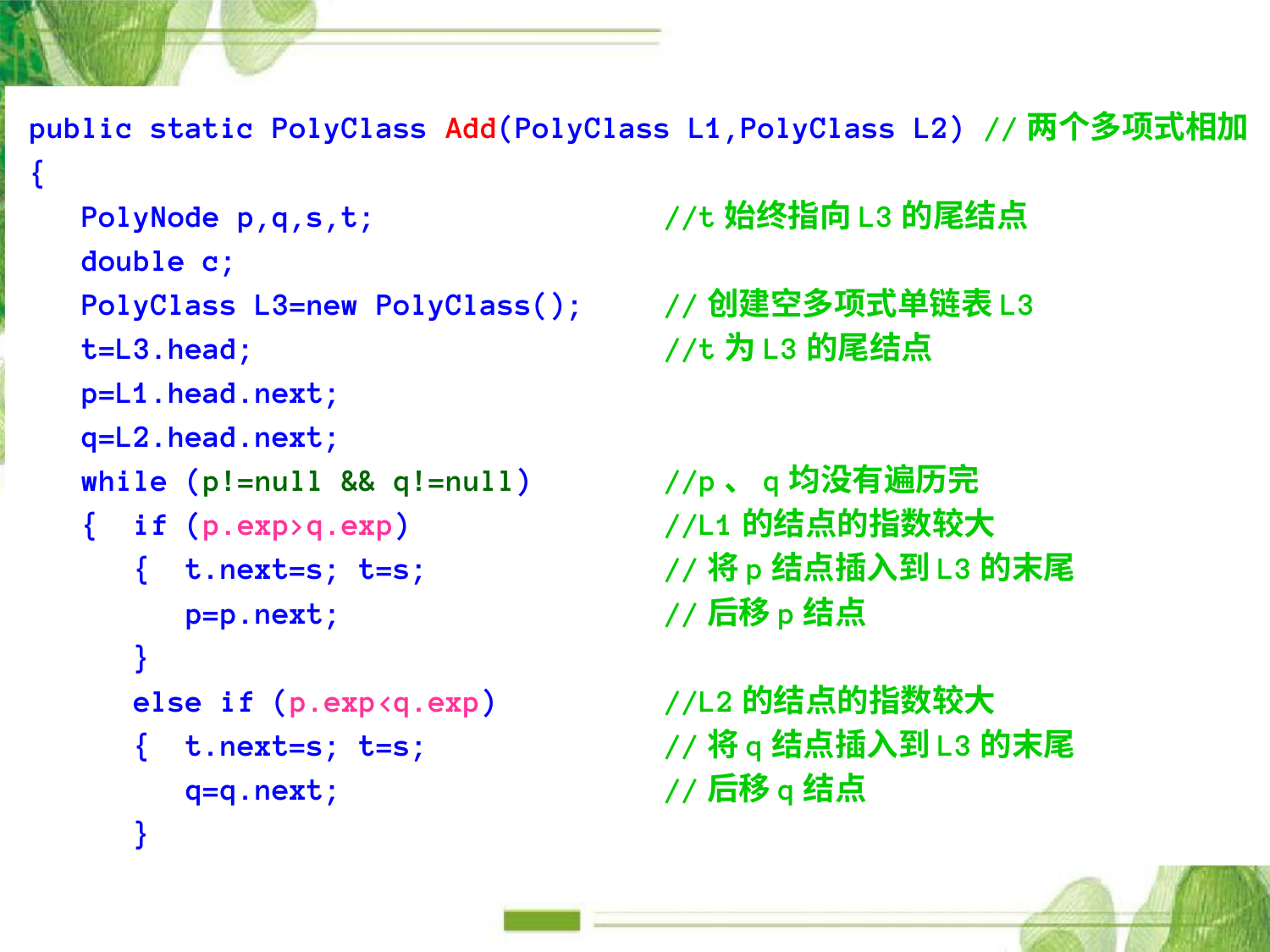

public static PolyClass Add(PolyClass L1,PolyClass L2) //两个多项式相加 {
   PolyNode p,q,s,t;			//t始终指向L3的尾结点
   double c;
   PolyClass L3=new PolyClass();	//创建空多项式单链表L3
   t=L3.head;				//t为L3的尾结点
   p=L1.head.next;
   q=L2.head.next;
   while (p!=null && q!=null)		//p、q均没有遍历完
   {  if (p.exp>q.exp)		//L1的结点的指数较大
      {  t.next=s; t=s;		//将p结点插入到L3的末尾
         p=p.next;			//后移p结点
      }
      else if (p.exp<q.exp)		//L2的结点的指数较大
      {  t.next=s; t=s;		//将q结点插入到L3的末尾
         q=q.next;			//后移q结点
      }